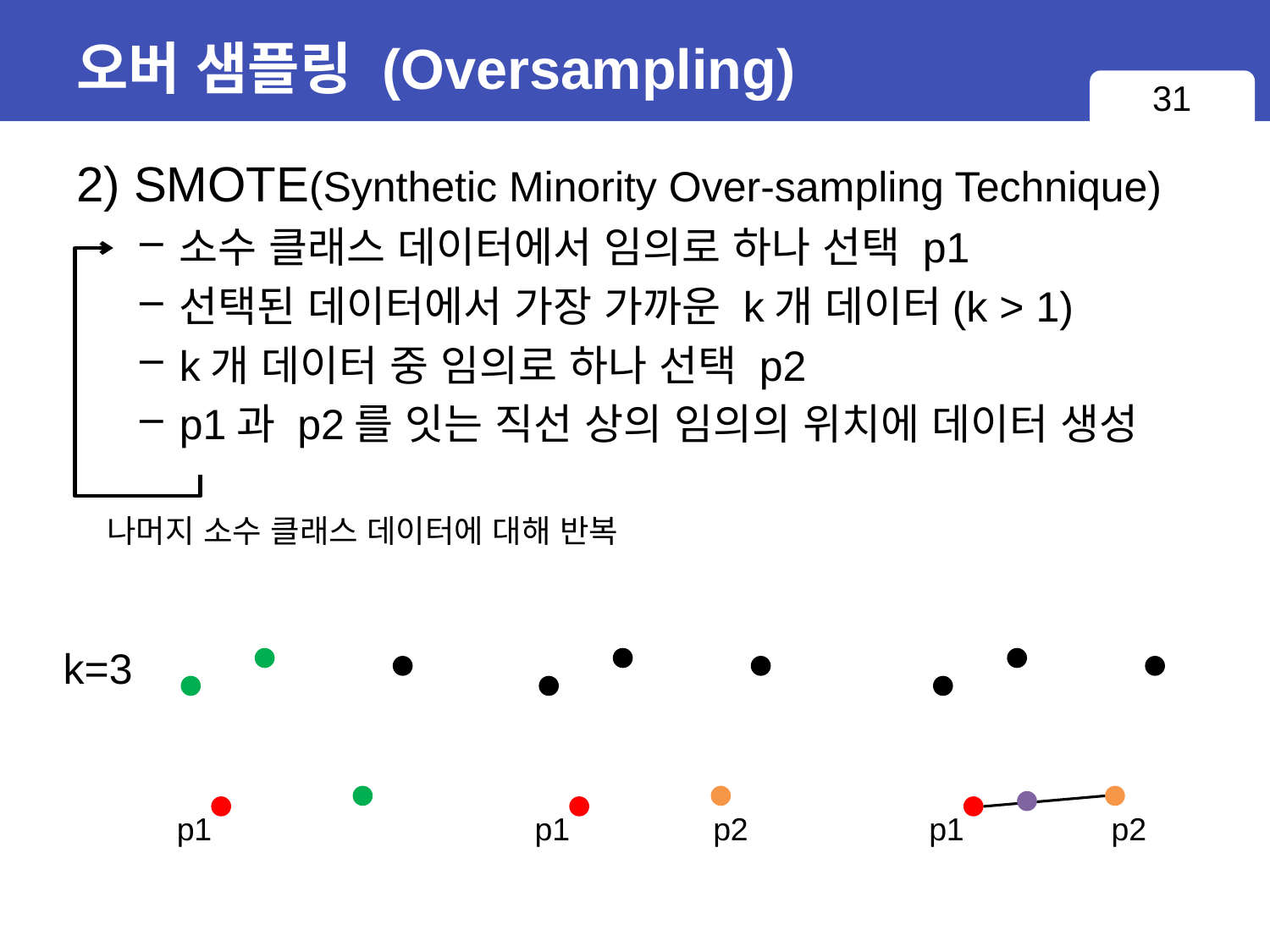

# 오버 샘플링 (Oversampling)
31
2) SMOTE(Synthetic Minority Over-sampling Technique)
소수 클래스 데이터에서 임의로 하나 선택 p1
선택된 데이터에서 가장 가까운 k개 데이터(k > 1)
k개 데이터 중 임의로 하나 선택 p2
p1과 p2를 잇는 직선 상의 임의의 위치에 데이터 생성

나머지 소수 클래스 데이터에 대해 반복
k=3

p1
p1
p2
p1
p2